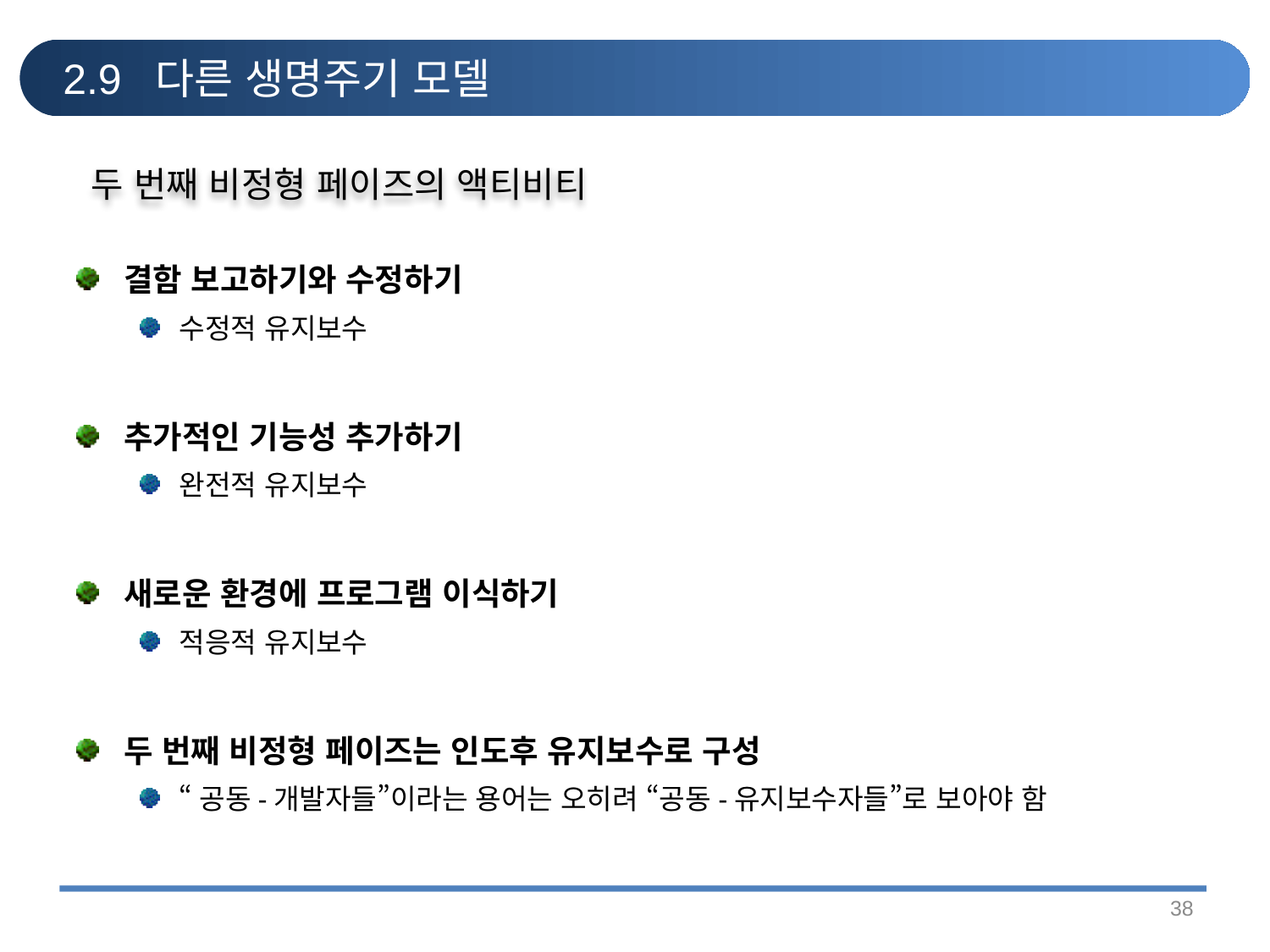

# 2.9  다른 생명주기 모델
두 번째 비정형 페이즈의 액티비티
결함 보고하기와 수정하기
수정적 유지보수

추가적인 기능성 추가하기
완전적 유지보수

새로운 환경에 프로그램 이식하기
적응적 유지보수

두 번째 비정형 페이즈는 인도후 유지보수로 구성
“공동-개발자들”이라는 용어는 오히려 “공동-유지보수자들”로 보아야 함
38